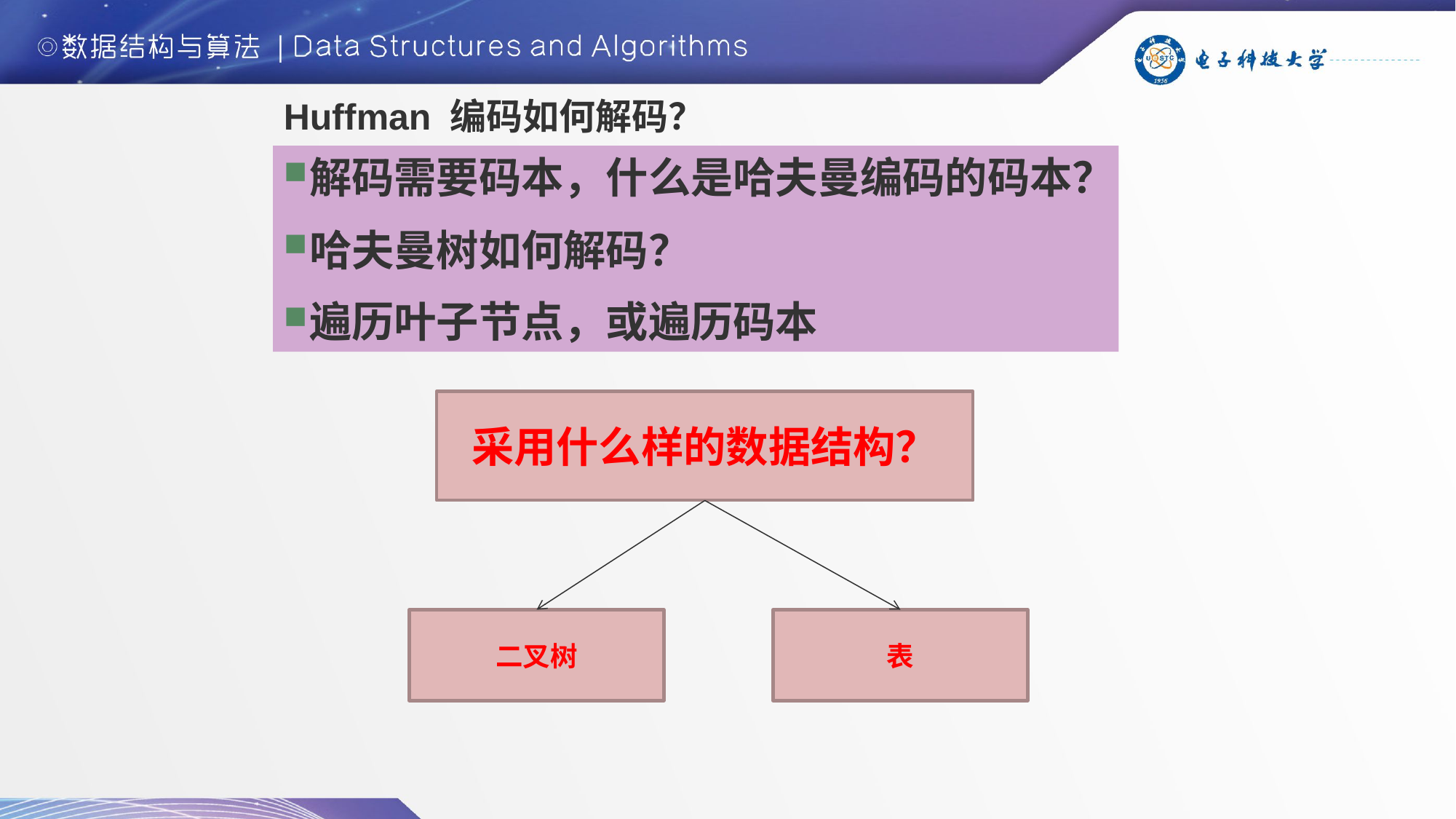

Huffman 编码如何解码？
解码需要码本，什么是哈夫曼编码的码本？
哈夫曼树如何解码？
遍历叶子节点，或遍历码本
采用什么样的数据结构？
二叉树
表